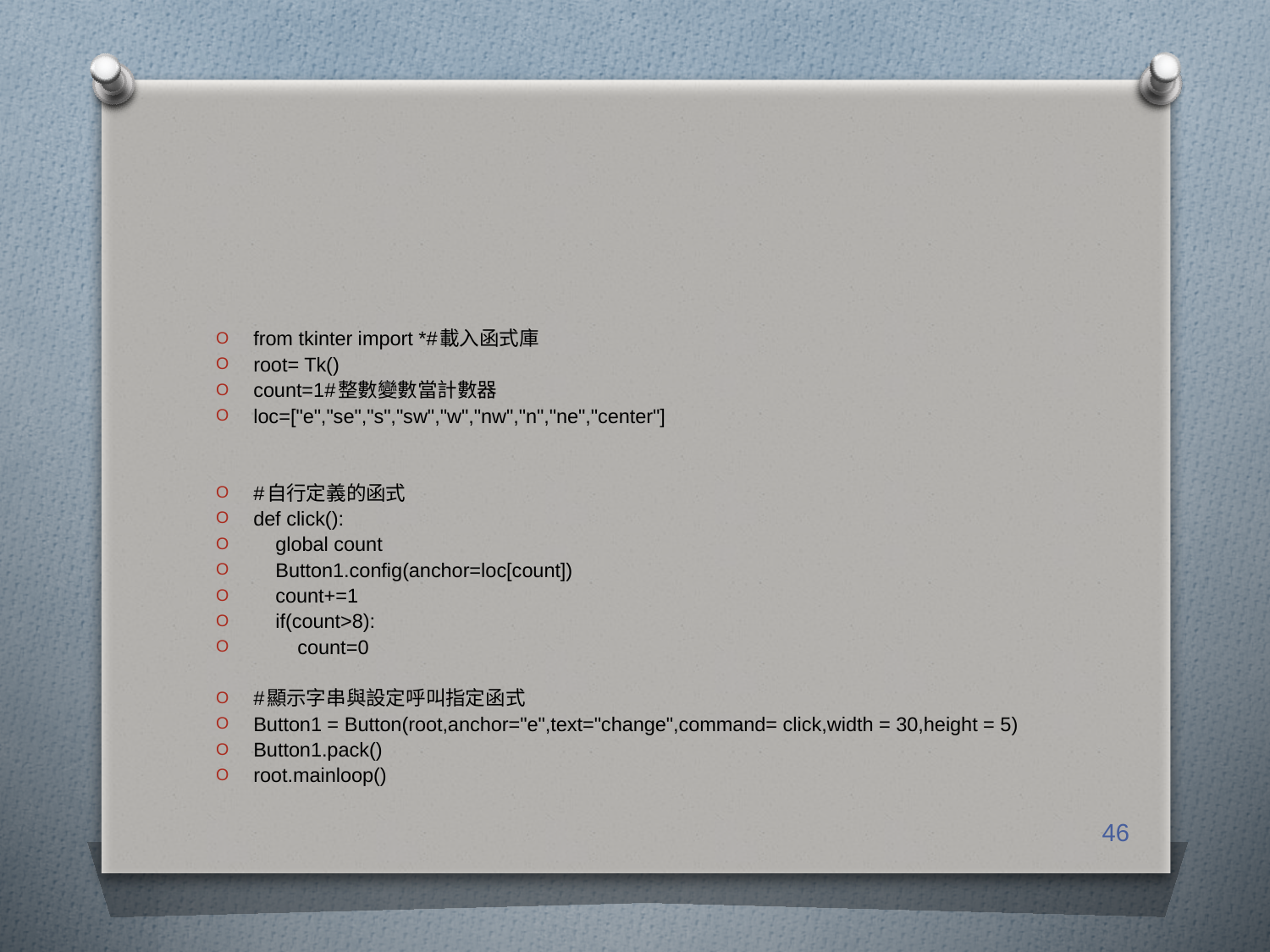

#

from tkinter import *#載入函式庫
root= Tk()
count=1#整數變數當計數器
loc=["e","se","s","sw","w","nw","n","ne","center"]

#自行定義的函式
def click():
    global count
    Button1.config(anchor=loc[count])
    count+=1
    if(count>8):
        count=0

#顯示字串與設定呼叫指定函式
Button1 = Button(root,anchor="e",text="change",command= click,width = 30,height = 5)
Button1.pack()
root.mainloop()

46